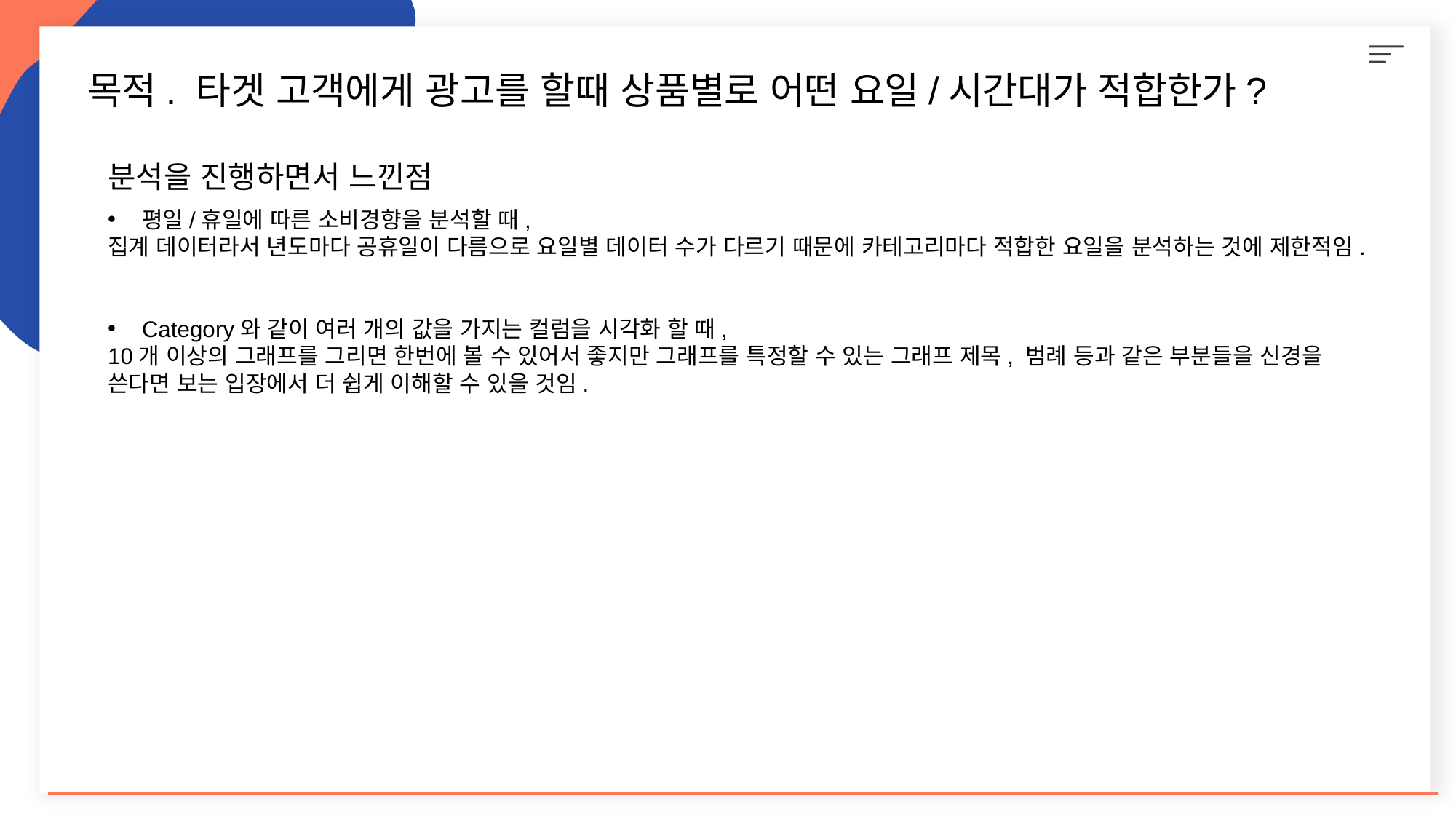

목적. 타겟 고객에게 광고를 할때 상품별로 어떤 요일/시간대가 적합한가?
분석을 진행하면서 느낀점
평일/휴일에 따른 소비경향을 분석할 때,
집계 데이터라서 년도마다 공휴일이 다름으로 요일별 데이터 수가 다르기 때문에 카테고리마다 적합한 요일을 분석하는 것에 제한적임.

Category와 같이 여러 개의 값을 가지는 컬럼을 시각화 할 때,
10개 이상의 그래프를 그리면 한번에 볼 수 있어서 좋지만 그래프를 특정할 수 있는 그래프 제목, 범례 등과 같은 부분들을 신경을 쓴다면 보는 입장에서 더 쉽게 이해할 수 있을 것임.